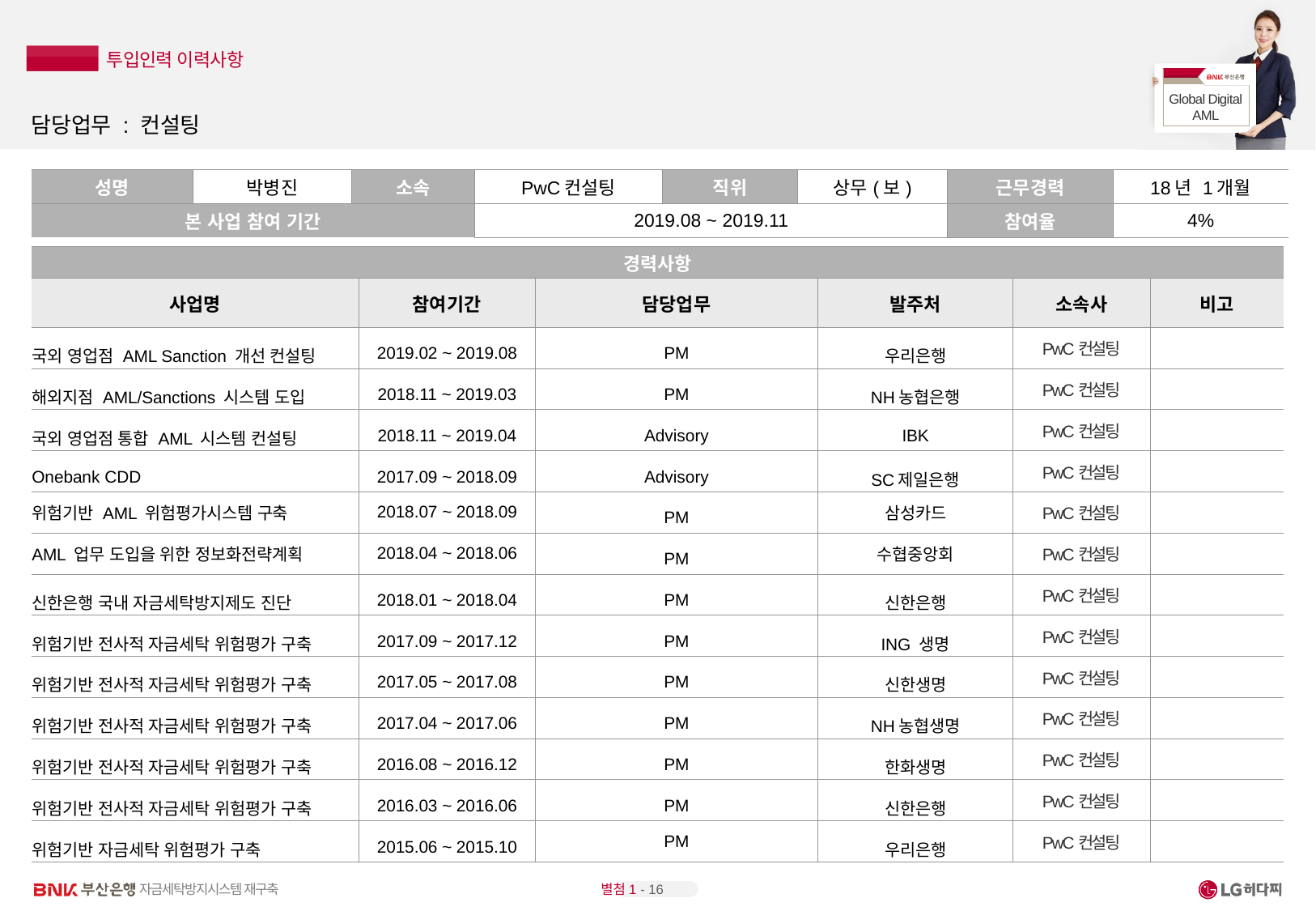

별첨1
투입인력 이력사항
# 담당업무 : 컨설팅
| 성명 | 박병진 | 소속 | PwC컨설팅 | 직위 | 상무(보) | 근무경력 | 18년 1개월 |
| --- | --- | --- | --- | --- | --- | --- | --- |
| 본 사업 참여 기간 |  |  | 2019.08 ~ 2019.11 |  |  | 참여율 | 4% |
| 경력사항 |  |  |  |  |  |
| --- | --- | --- | --- | --- | --- |
| 사업명 | 참여기간 | 담당업무 | 발주처 | 소속사 | 비고 |
| 국외 영업점 AML Sanction 개선 컨설팅 | 2019.02 ~ 2019.08 | PM | 우리은행 | PwC컨설팅 |  |
| 해외지점 AML/Sanctions 시스템 도입 | 2018.11 ~ 2019.03 | PM | NH농협은행 | PwC컨설팅 |  |
| 국외 영업점 통합 AML 시스템 컨설팅 | 2018.11 ~ 2019.04 | Advisory | IBK | PwC컨설팅 |  |
| Onebank CDD | 2017.09 ~ 2018.09 | Advisory | SC제일은행 | PwC컨설팅 |  |
| 위험기반 AML 위험평가시스템 구축 | 2018.07 ~ 2018.09 | PM | 삼성카드 | PwC컨설팅 |  |
| AML 업무 도입을 위한 정보화전략계획 | 2018.04 ~ 2018.06 | PM | 수협중앙회 | PwC컨설팅 |  |
| 신한은행 국내 자금세탁방지제도 진단 | 2018.01 ~ 2018.04 | PM | 신한은행 | PwC컨설팅 |  |
| 위험기반 전사적 자금세탁 위험평가 구축 | 2017.09 ~ 2017.12 | PM | ING 생명 | PwC컨설팅 |  |
| 위험기반 전사적 자금세탁 위험평가 구축 | 2017.05 ~ 2017.08 | PM | 신한생명 | PwC컨설팅 |  |
| 위험기반 전사적 자금세탁 위험평가 구축 | 2017.04 ~ 2017.06 | PM | NH농협생명 | PwC컨설팅 |  |
| 위험기반 전사적 자금세탁 위험평가 구축 | 2016.08 ~ 2016.12 | PM | 한화생명 | PwC컨설팅 |  |
| 위험기반 전사적 자금세탁 위험평가 구축 | 2016.03 ~ 2016.06 | PM | 신한은행 | PwC컨설팅 |  |
| 위험기반 자금세탁 위험평가 구축 | 2015.06 ~ 2015.10 | PM | 우리은행 | PwC컨설팅 |  |
별첨1 - 16